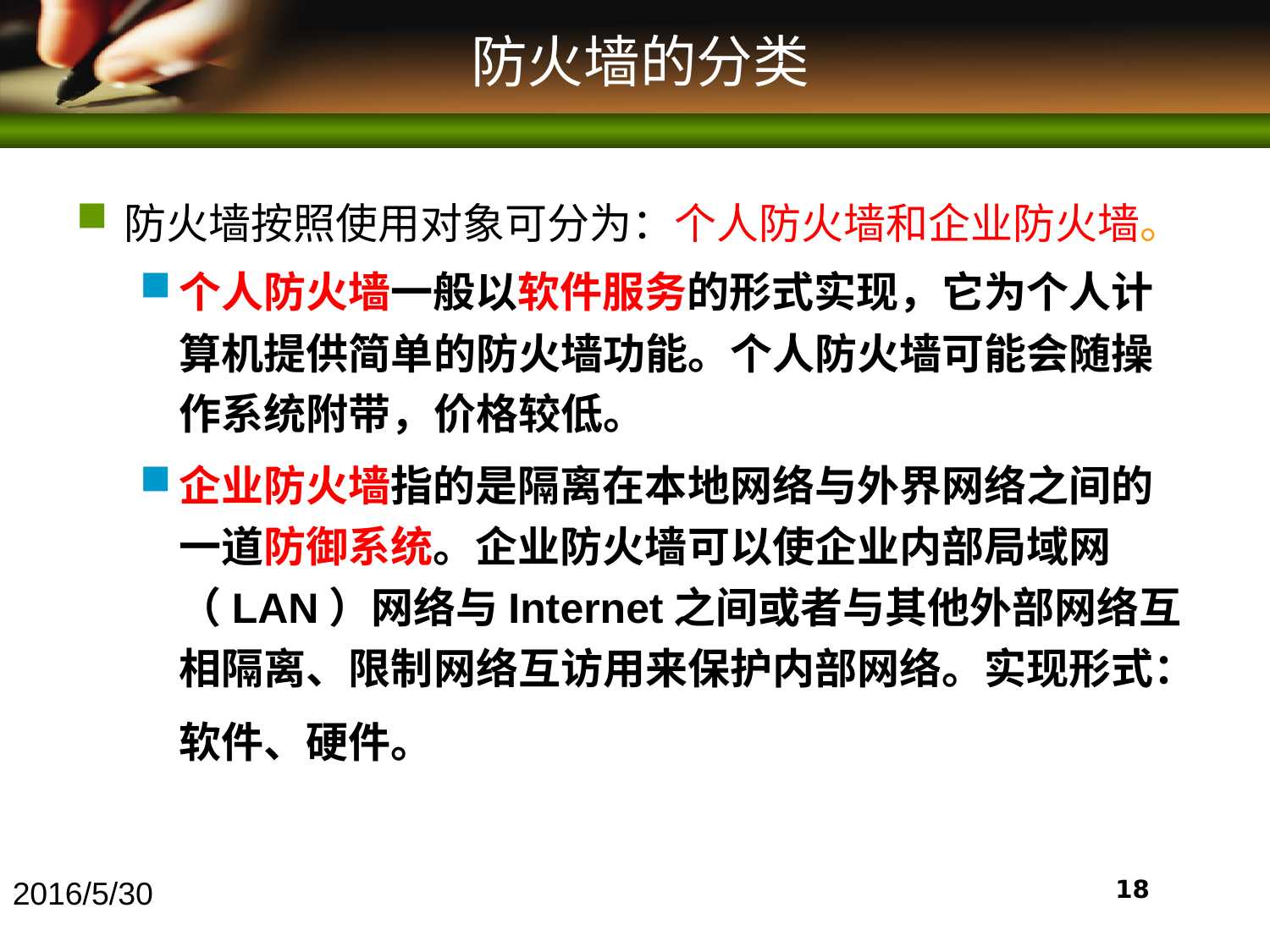

# 防火墙的分类
防火墙按照使用对象可分为：个人防火墙和企业防火墙。
个人防火墙一般以软件服务的形式实现，它为个人计算机提供简单的防火墙功能。个人防火墙可能会随操作系统附带，价格较低。
企业防火墙指的是隔离在本地网络与外界网络之间的一道防御系统。企业防火墙可以使企业内部局域网（LAN）网络与Internet之间或者与其他外部网络互相隔离、限制网络互访用来保护内部网络。实现形式：软件、硬件。
2016/5/30

18